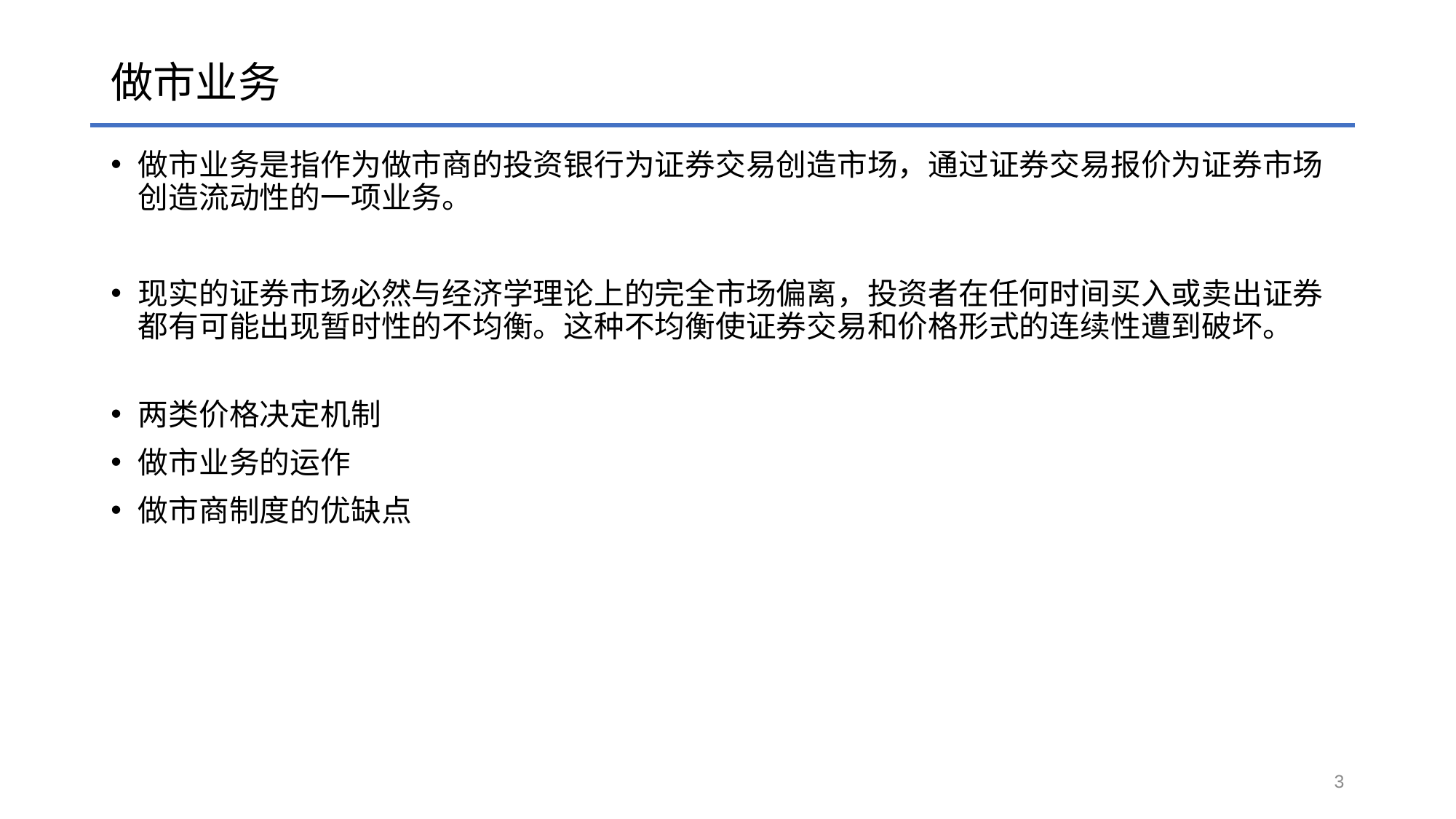

# 做市业务
做市业务是指作为做市商的投资银行为证券交易创造市场，通过证券交易报价为证券市场创造流动性的一项业务。

现实的证券市场必然与经济学理论上的完全市场偏离，投资者在任何时间买入或卖出证券都有可能出现暂时性的不均衡。这种不均衡使证券交易和价格形式的连续性遭到破坏。

两类价格决定机制
做市业务的运作
做市商制度的优缺点
3